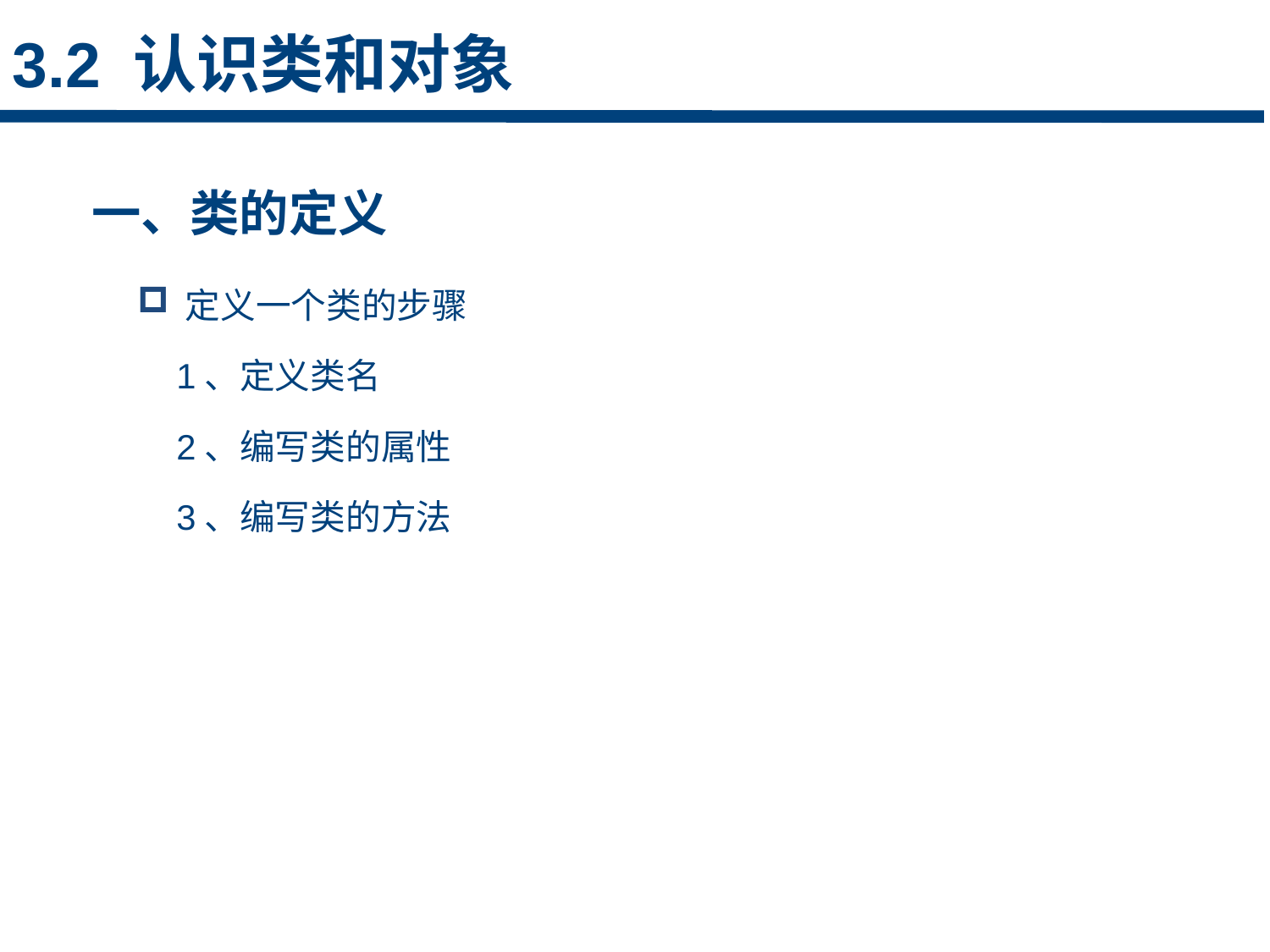

3.2 认识类和对象
一、类的定义
定义一个类的步骤
    1、定义类名
    2、编写类的属性
    3、编写类的方法
点击添加文本
点击添加文本
点击添加文本
点击添加文本